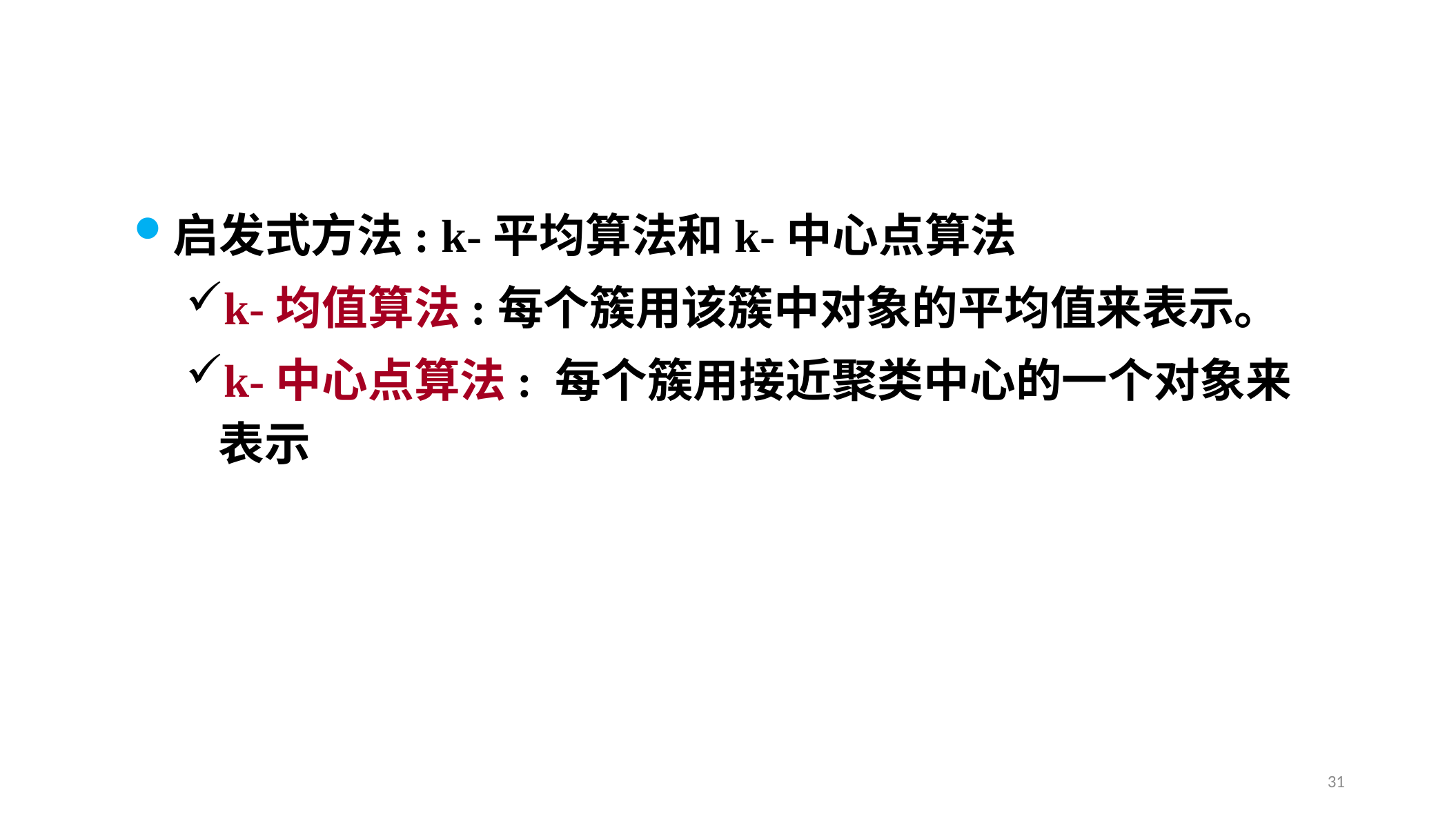

启发式方法: k-平均算法和k-中心点算法
k-均值算法:每个簇用该簇中对象的平均值来表示。
k-中心点算法: 每个簇用接近聚类中心的一个对象来表示
31